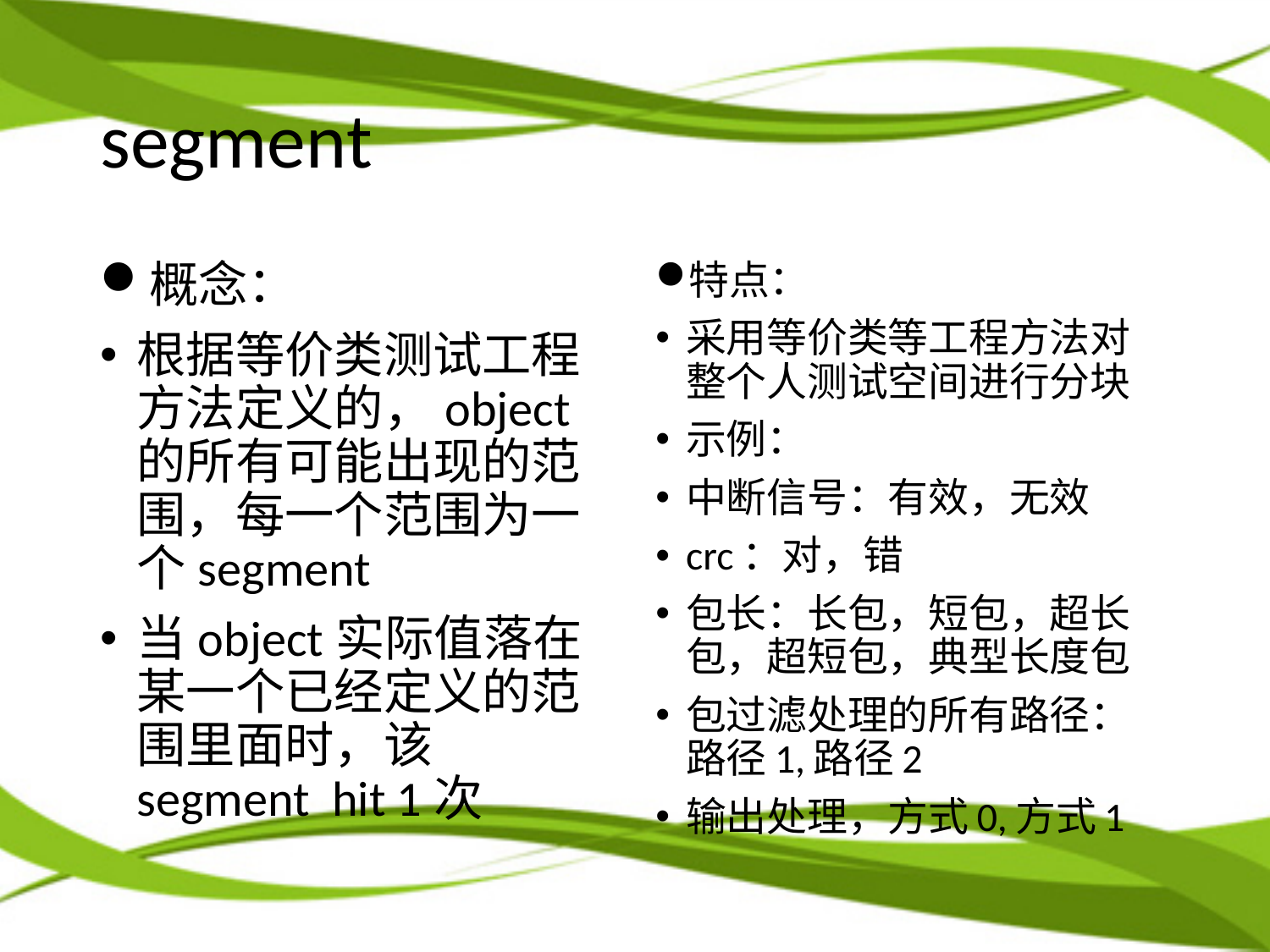

# segment
概念：
根据等价类测试工程方法定义的，object的所有可能出现的范围，每一个范围为一个segment
当object实际值落在某一个已经定义的范围里面时，该segment  hit 1次
特点：
采用等价类等工程方法对整个人测试空间进行分块
示例：
中断信号：有效，无效
crc：对，错
包长：长包，短包，超长包，超短包，典型长度包
包过滤处理的所有路径：路径1,路径2
输出处理，方式0,方式1